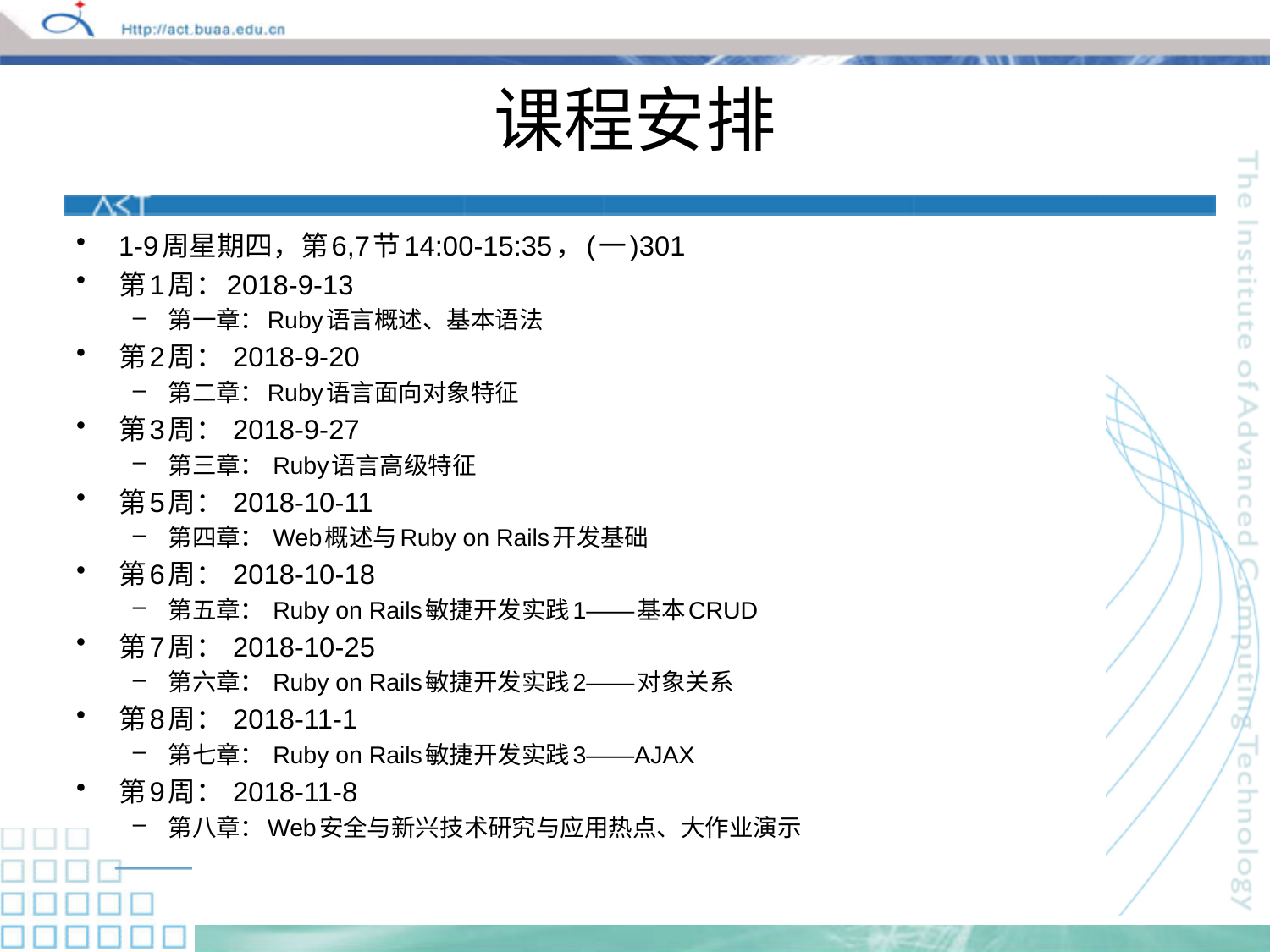

# 课程安排
1-9周星期四，第6,7节14:00-15:35，(一)301
第1周：2018-9-13
第一章：Ruby语言概述、基本语法
第2周： 2018-9-20
第二章：Ruby语言面向对象特征
第3周： 2018-9-27
第三章： Ruby语言高级特征
第5周： 2018-10-11
第四章： Web概述与Ruby on Rails开发基础
第6周： 2018-10-18
第五章： Ruby on Rails敏捷开发实践1——基本CRUD
第7周： 2018-10-25
第六章： Ruby on Rails敏捷开发实践2——对象关系
第8周： 2018-11-1
第七章： Ruby on Rails敏捷开发实践3——AJAX
第9周： 2018-11-8
第八章：Web安全与新兴技术研究与应用热点、大作业演示